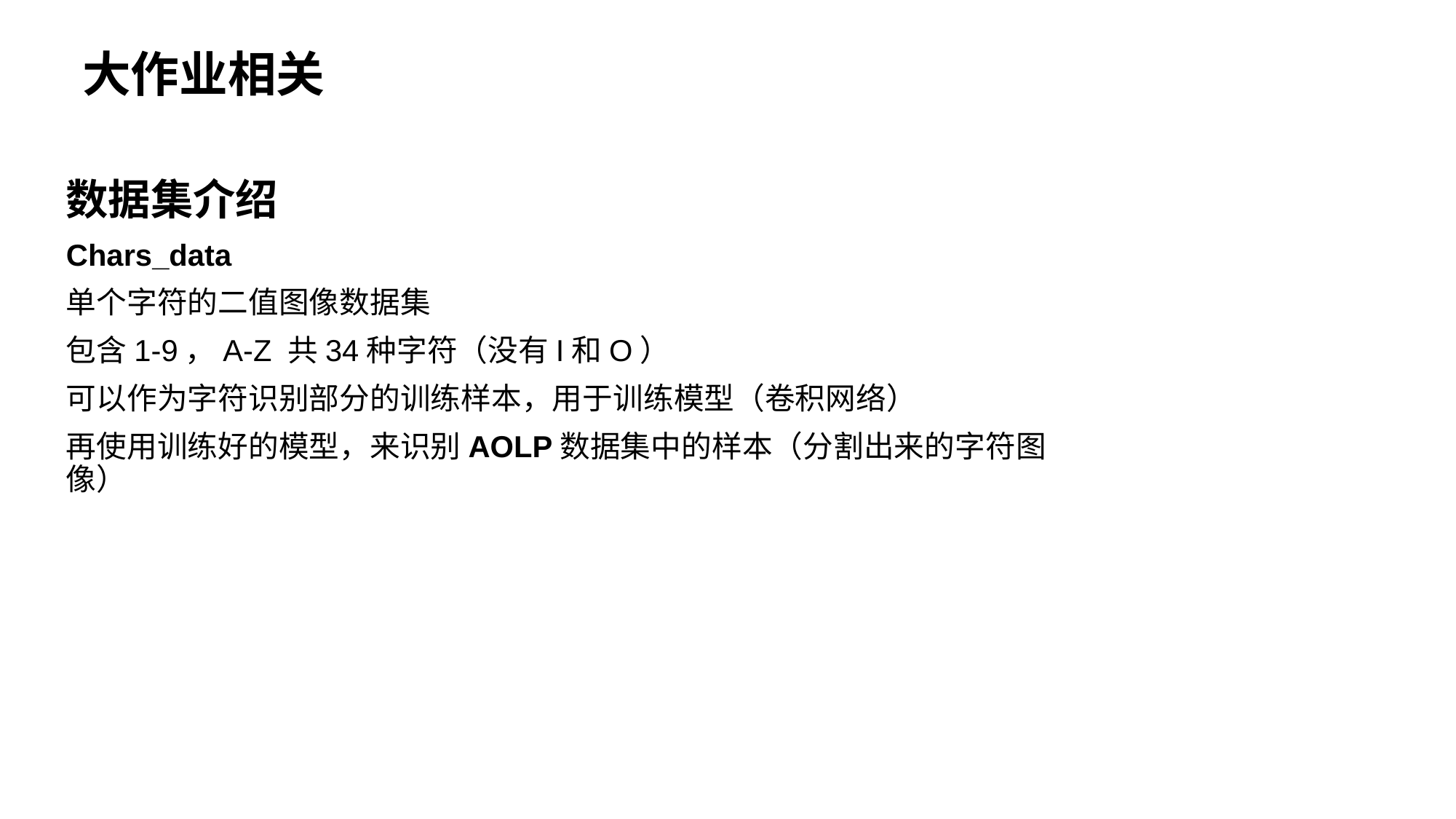

# 大作业相关
数据集介绍
Chars_data
单个字符的二值图像数据集
包含1-9，A-Z 共34种字符（没有I和O）
可以作为字符识别部分的训练样本，用于训练模型（卷积网络）
再使用训练好的模型，来识别AOLP数据集中的样本（分割出来的字符图像）